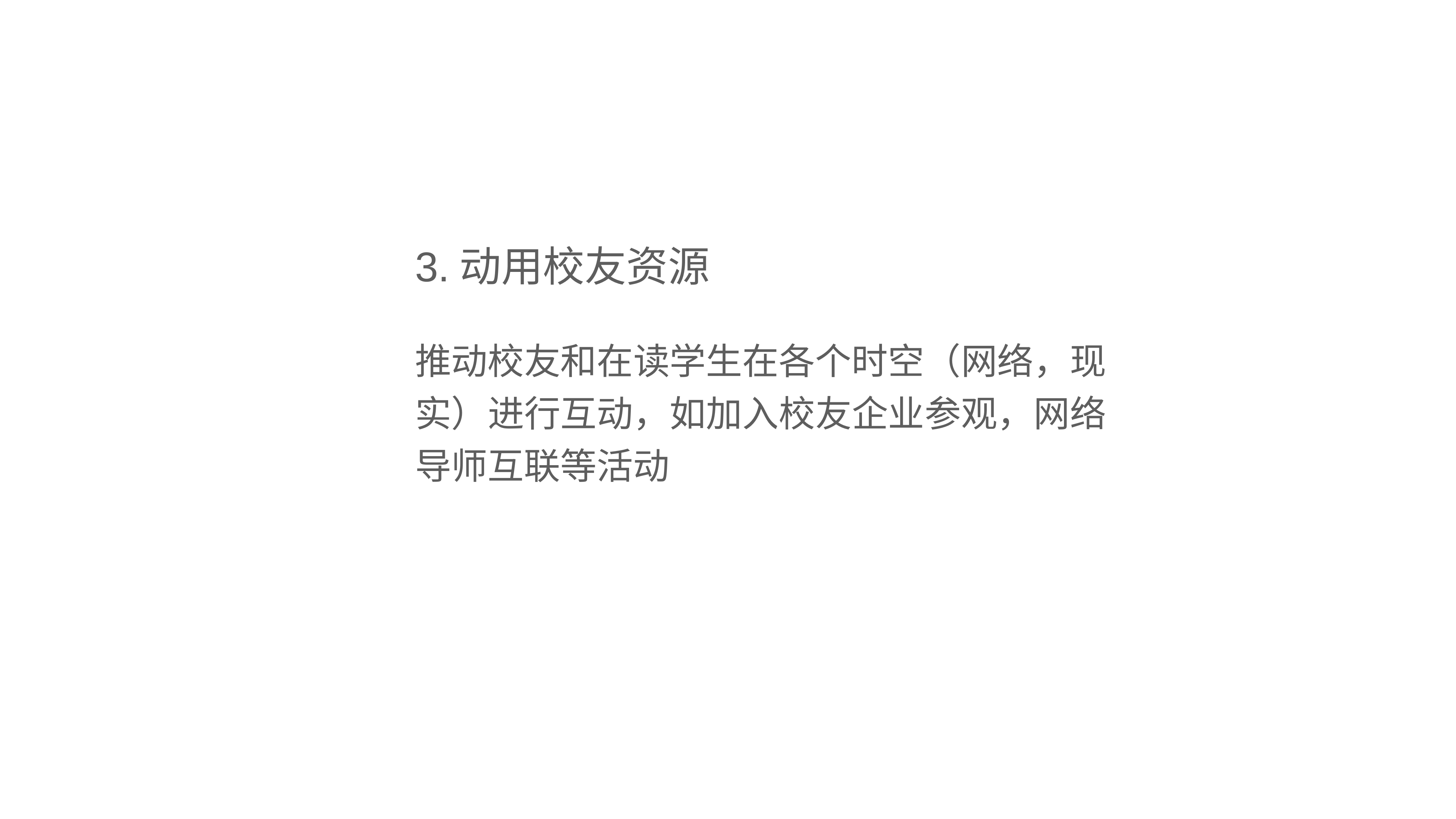

3.动用校友资源

推动校友和在读学生在各个时空（网络，现实）进行互动，如加入校友企业参观，网络导师互联等活动